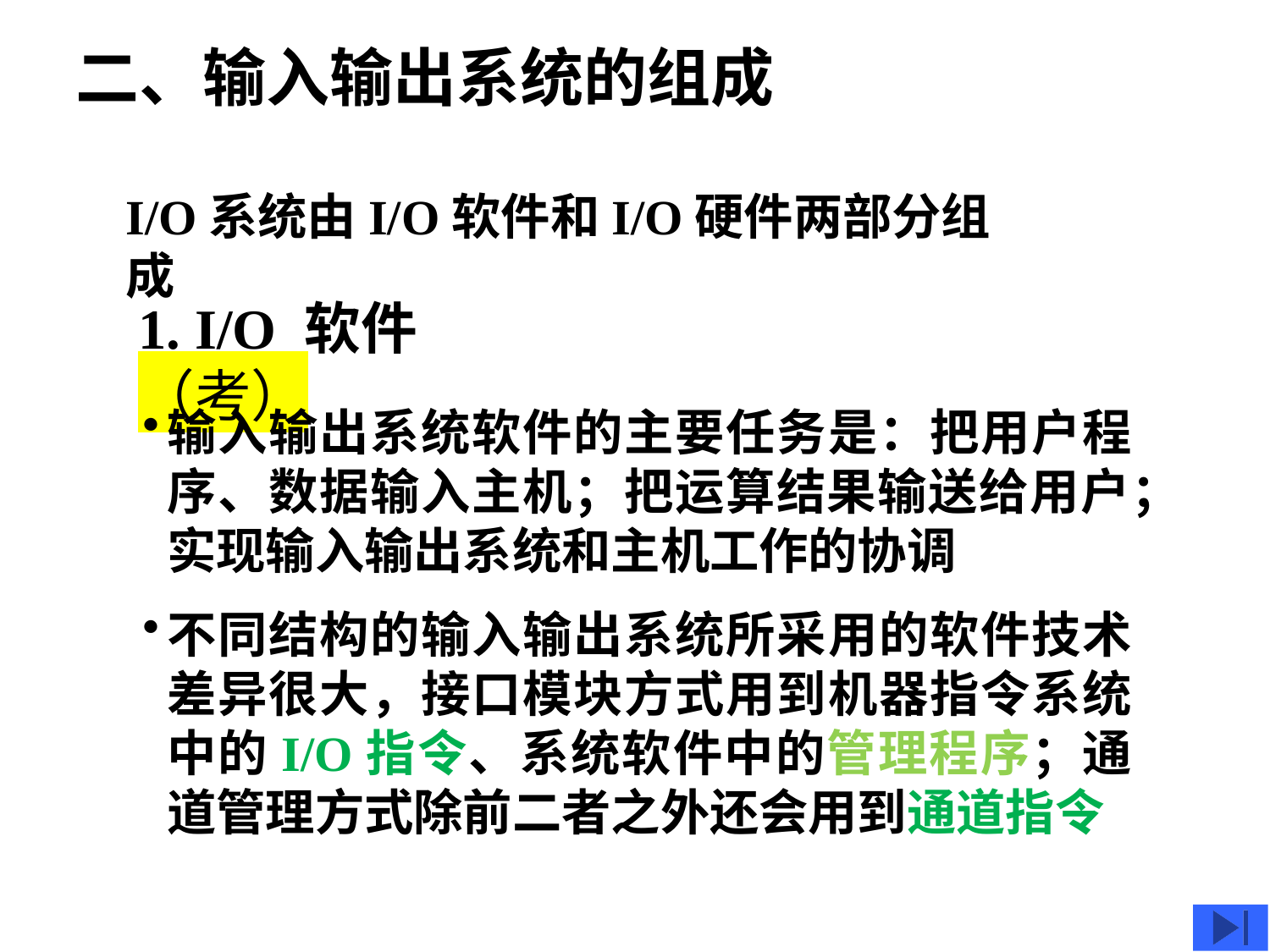

二、输入输出系统的组成
I/O系统由I/O软件和I/O硬件两部分组成
1. I/O 软件（考）
输入输出系统软件的主要任务是：把用户程序、数据输入主机；把运算结果输送给用户；实现输入输出系统和主机工作的协调
不同结构的输入输出系统所采用的软件技术差异很大，接口模块方式用到机器指令系统中的I/O指令、系统软件中的管理程序；通道管理方式除前二者之外还会用到通道指令